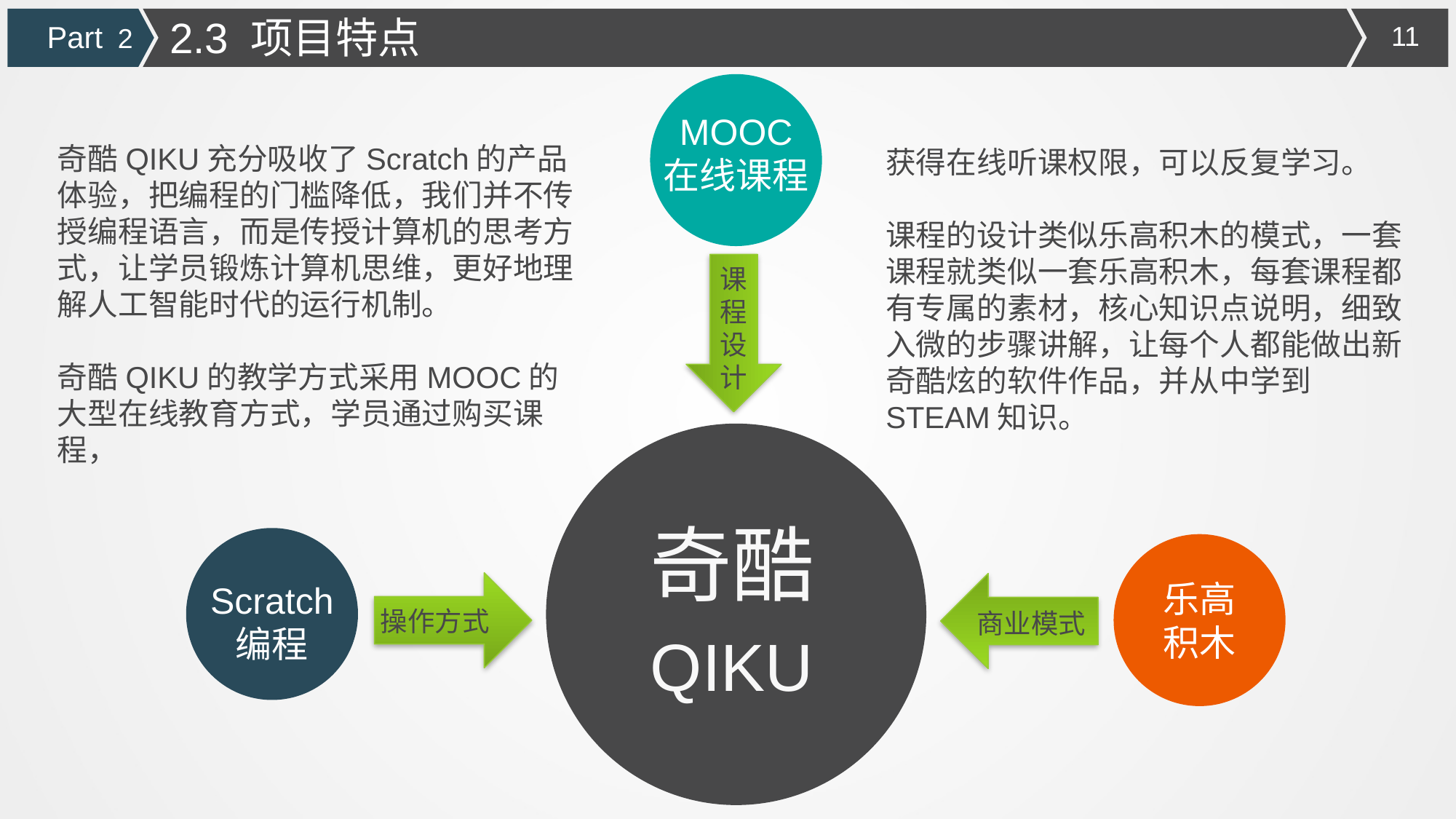

2.3 项目特点
Part  2

MOOC
在线课程
奇酷QIKU充分吸收了Scratch的产品体验，把编程的门槛降低，我们并不传授编程语言，而是传授计算机的思考方式，让学员锻炼计算机思维，更好地理解人工智能时代的运行机制。

奇酷QIKU的教学方式采用MOOC的大型在线教育方式，学员通过购买课程，
获得在线听课权限，可以反复学习。

课程的设计类似乐高积木的模式，一套课程就类似一套乐高积木，每套课程都有专属的素材，核心知识点说明，细致入微的步骤讲解，让每个人都能做出新奇酷炫的软件作品，并从中学到STEAM知识。
课程设计

奇酷

Scratch
编程

乐高积木

操作方式
商业模式
QIKU